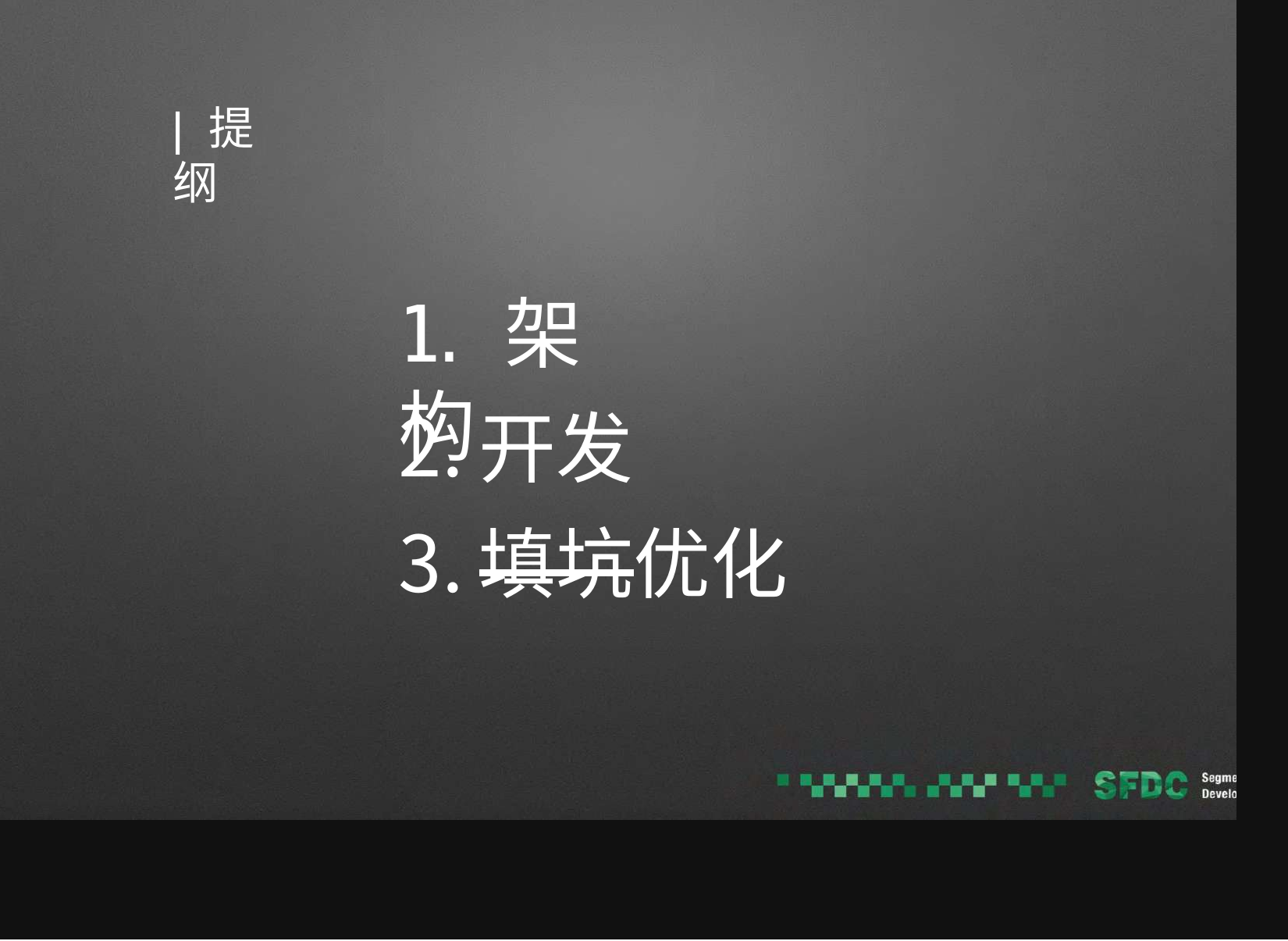

| 提纲
# 1. 架构
开发
填坑优化